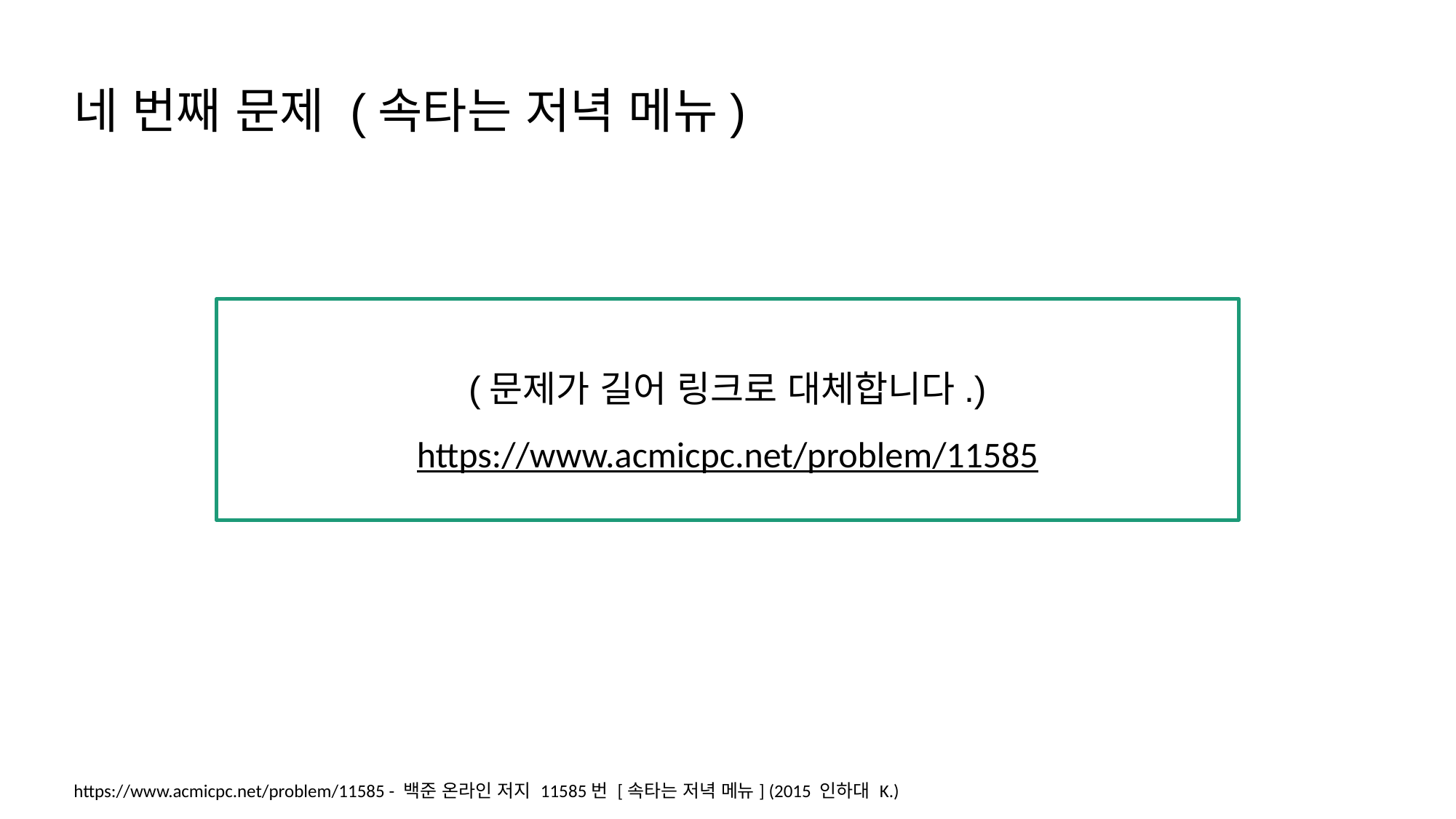

네 번째 문제 (속타는 저녁 메뉴)
(문제가 길어 링크로 대체합니다.)
https://www.acmicpc.net/problem/11585
https://www.acmicpc.net/problem/11585 - 백준 온라인 저지 11585번 [속타는 저녁 메뉴] (2015 인하대 K.)